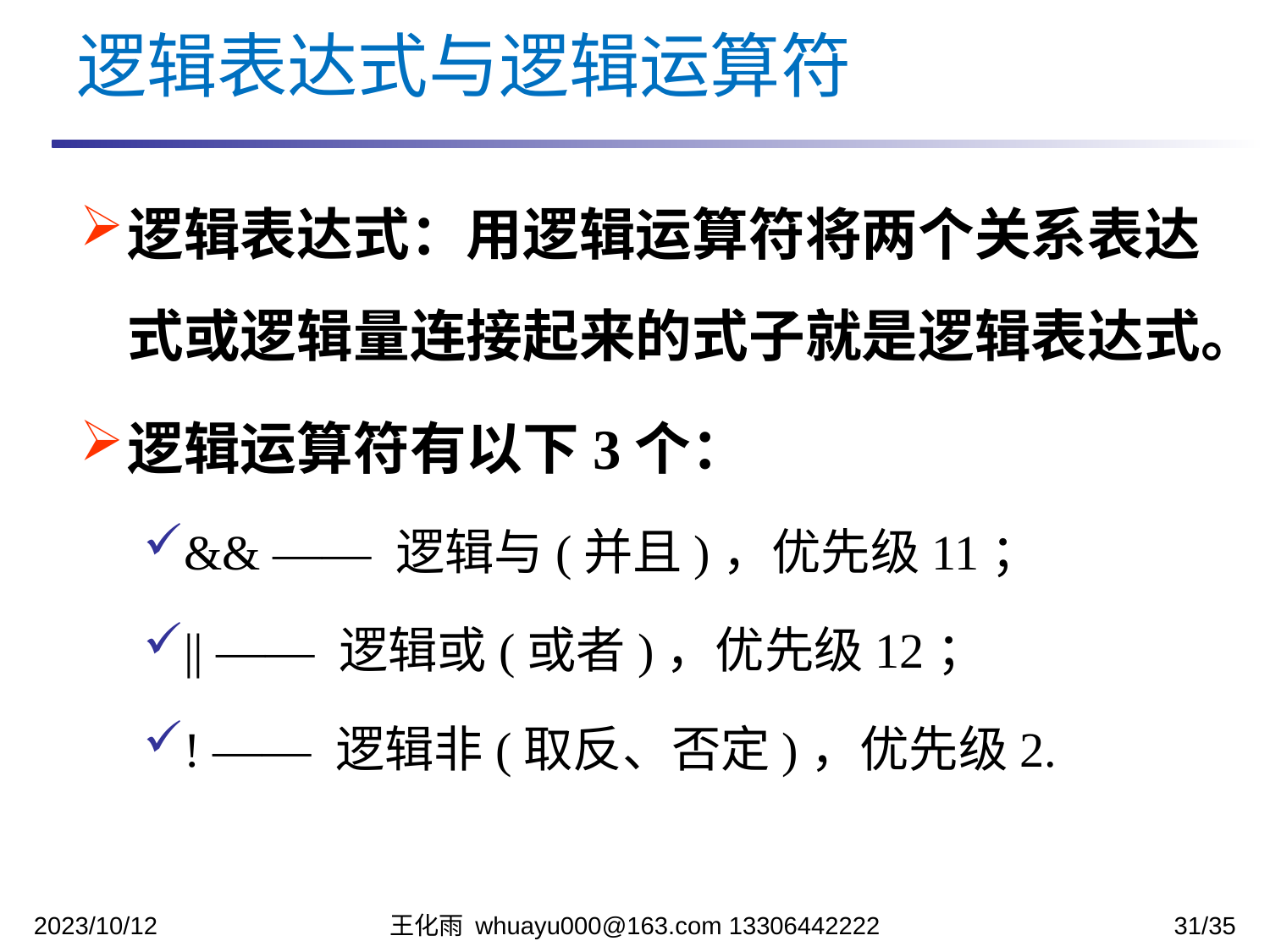

逻辑表达式与逻辑运算符
逻辑表达式：用逻辑运算符将两个关系表达式或逻辑量连接起来的式子就是逻辑表达式。
逻辑运算符有以下3个：
&& —— 逻辑与(并且)，优先级11；
|| —— 逻辑或(或者)，优先级12；
! —— 逻辑非(取反、否定)，优先级2.

2023/10/12
王化雨 whuayu000@163.com 13306442222
31/35